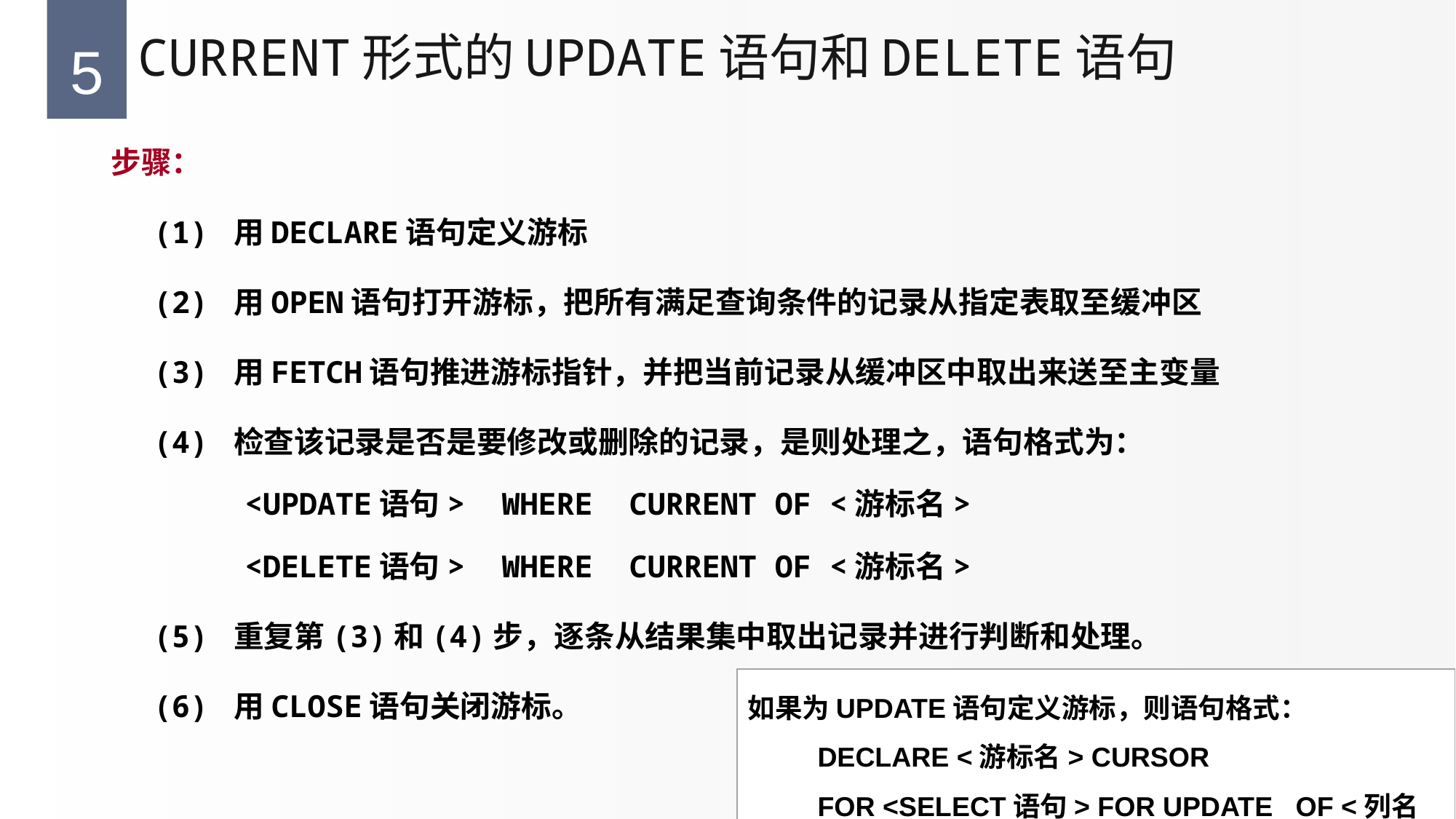

# CURRENT形式的UPDATE语句和DELETE语句
步骤：
(1) 用DECLARE语句定义游标
(2) 用OPEN语句打开游标，把所有满足查询条件的记录从指定表取至缓冲区
(3) 用FETCH语句推进游标指针，并把当前记录从缓冲区中取出来送至主变量
(4) 检查该记录是否是要修改或删除的记录，是则处理之，语句格式为：
     <UPDATE语句>  WHERE  CURRENT OF <游标名>
     <DELETE语句>  WHERE  CURRENT OF <游标名>
(5) 重复第(3)和(4)步，逐条从结果集中取出记录并进行判断和处理。
(6) 用CLOSE语句关闭游标。
如果为UPDATE语句定义游标，则语句格式：
  DECLARE <游标名> CURSOR
  FOR <SELECT语句> FOR UPDATE   OF <列名>;
122